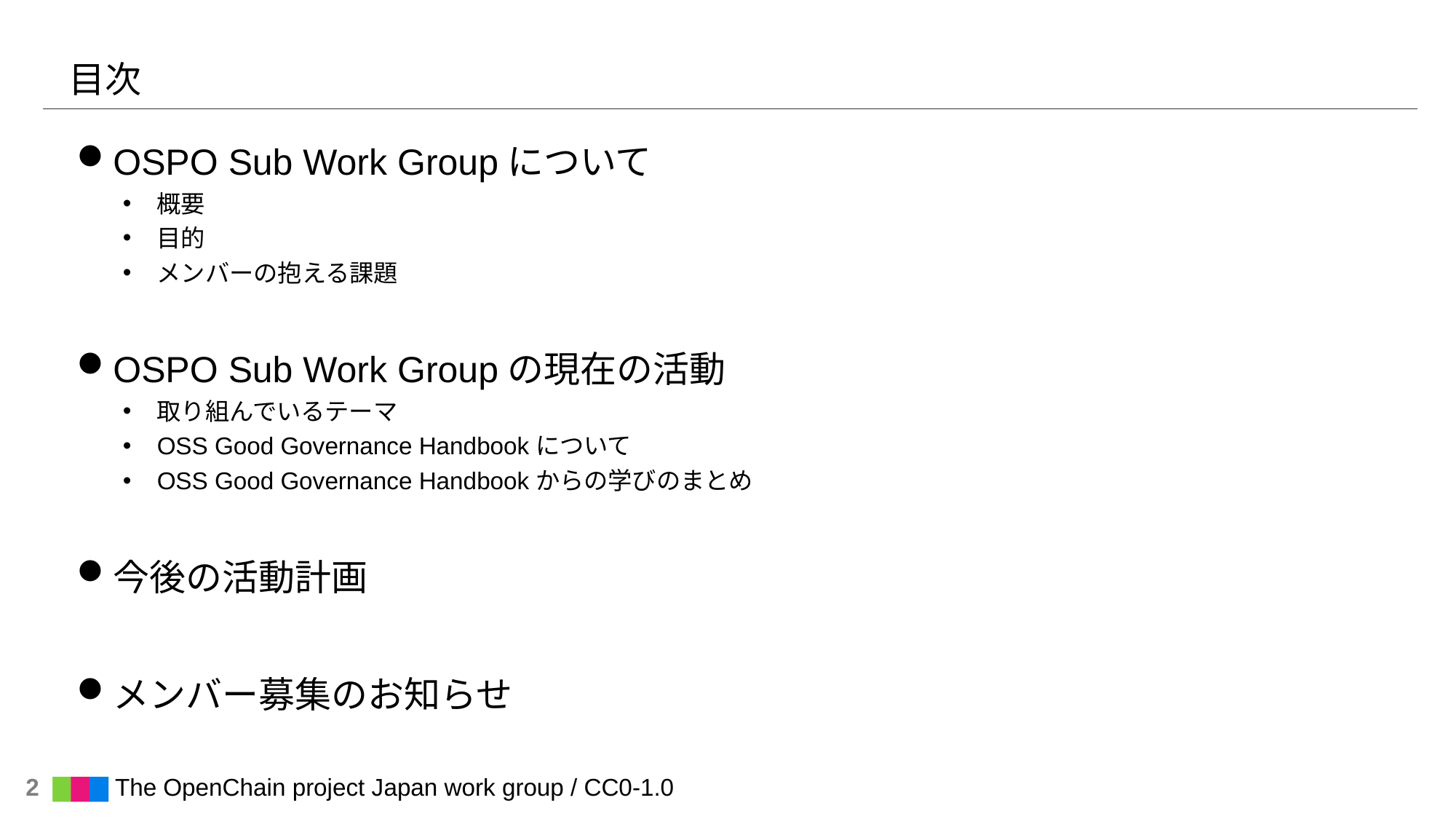

# 目次
OSPO Sub Work Groupについて
概要
目的
メンバーの抱える課題

OSPO Sub Work Groupの現在の活動
取り組んでいるテーマ
OSS Good Governance Handbookについて
OSS Good Governance Handbookからの学びのまとめ

今後の活動計画

メンバー募集のお知らせ